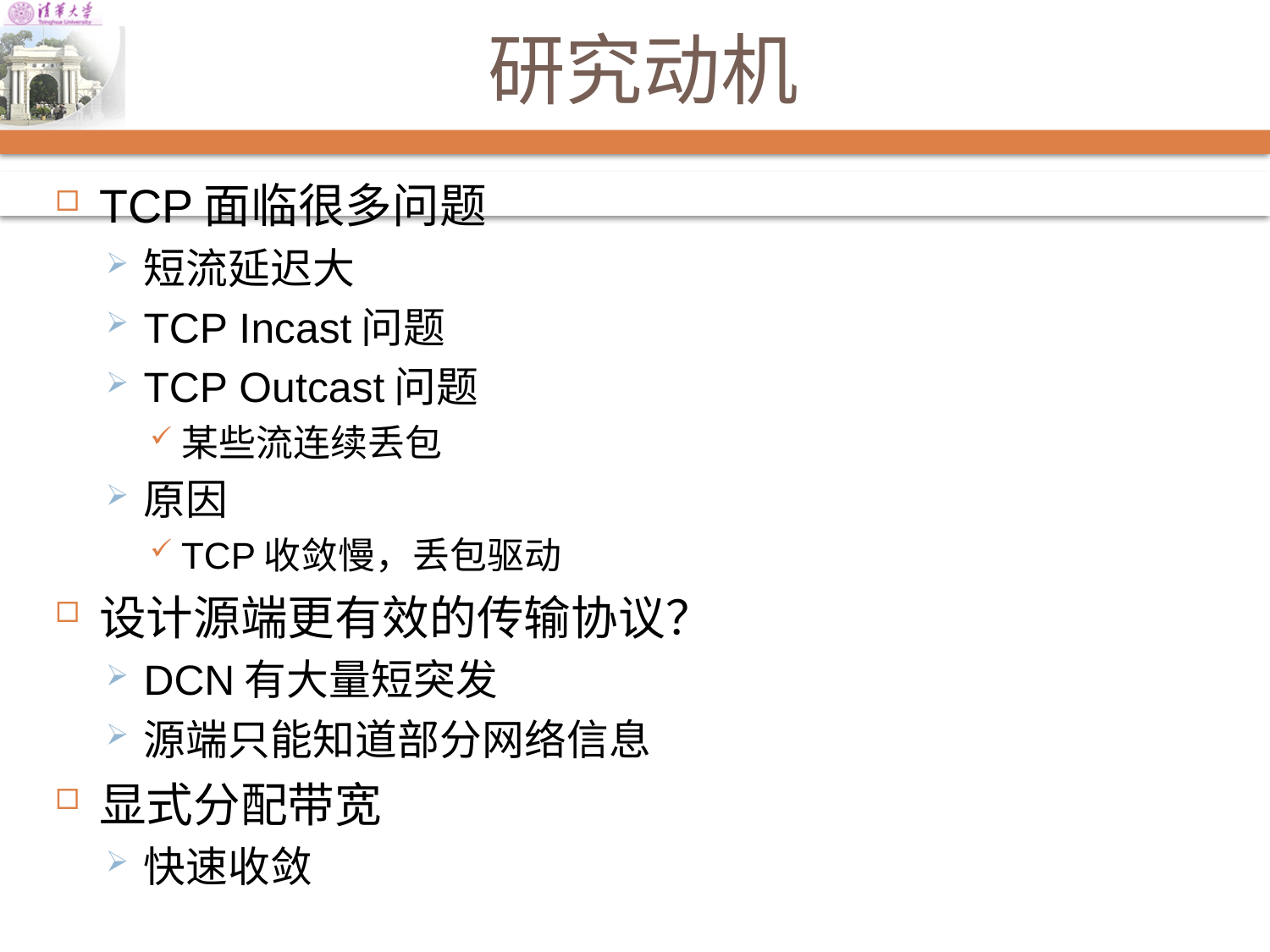

# 研究动机
TCP面临很多问题
短流延迟大
TCP Incast问题
TCP Outcast问题
某些流连续丢包
原因
TCP收敛慢，丢包驱动
设计源端更有效的传输协议？
DCN有大量短突发
源端只能知道部分网络信息
显式分配带宽
快速收敛